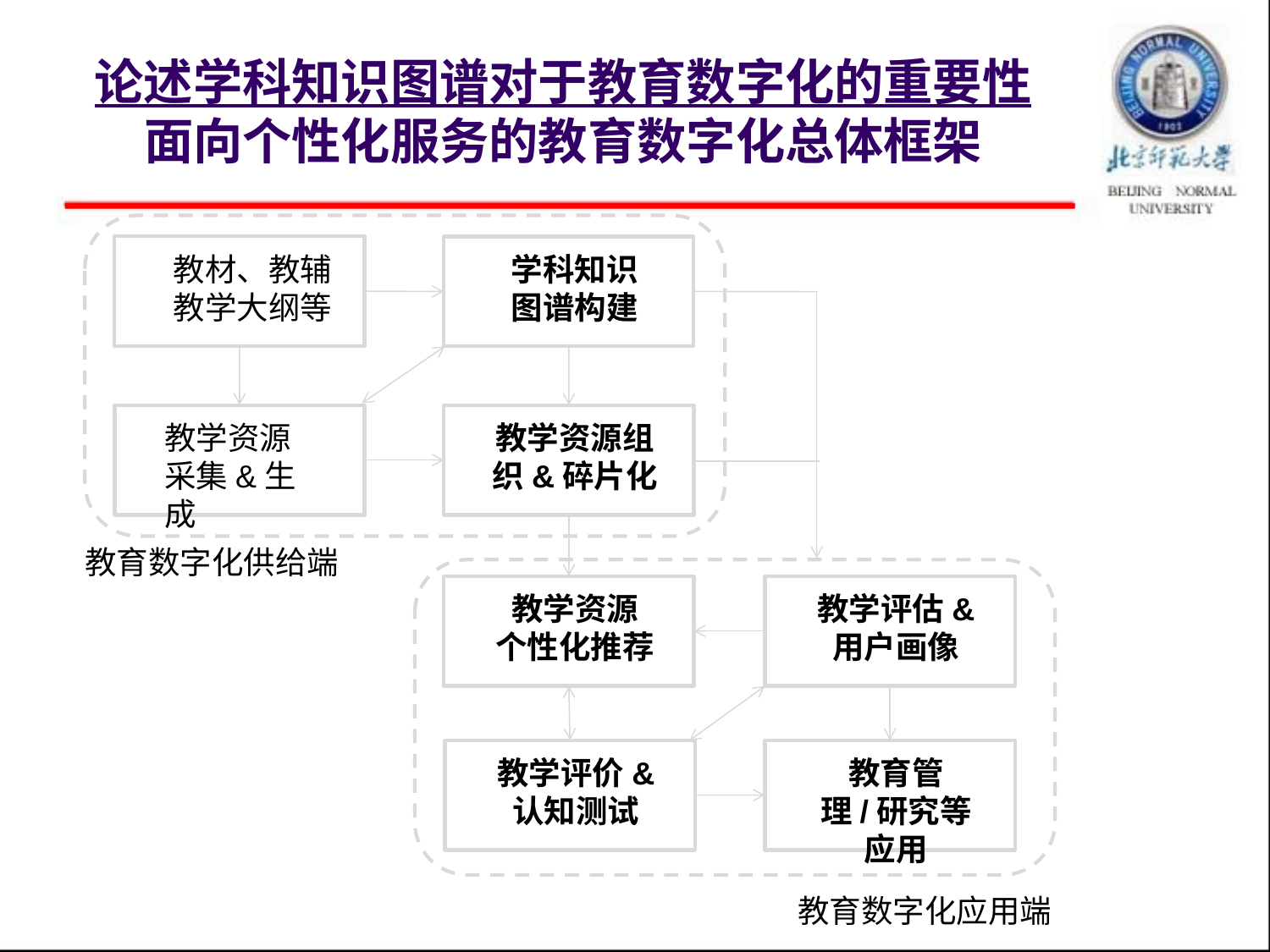

# 论述学科知识图谱对于教育数字化的重要性 面向个性化服务的教育数字化总体框架

教材、教辅教学大纲等
学科知识
图谱构建

教学资源采集&生成
教学资源组织&碎片化
教育数字化供给端

教学评估&
用户画像
教学资源
个性化推荐

教学评价&
认知测试
教育管理/研究等应用
教育数字化应用端